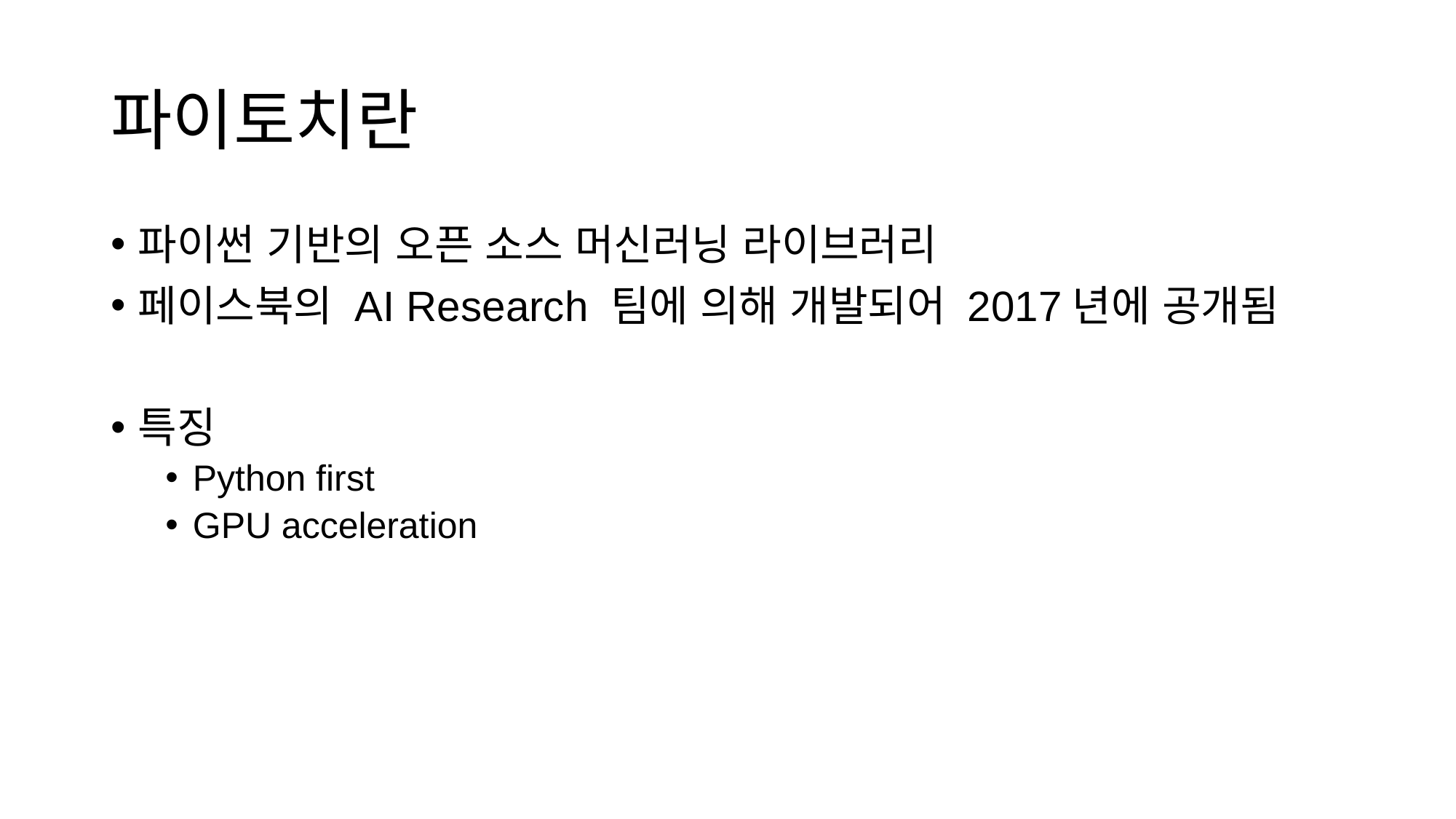

# 파이토치란
파이썬 기반의 오픈 소스 머신러닝 라이브러리
페이스북의 AI Research 팀에 의해 개발되어 2017년에 공개됨

특징
Python first
GPU acceleration